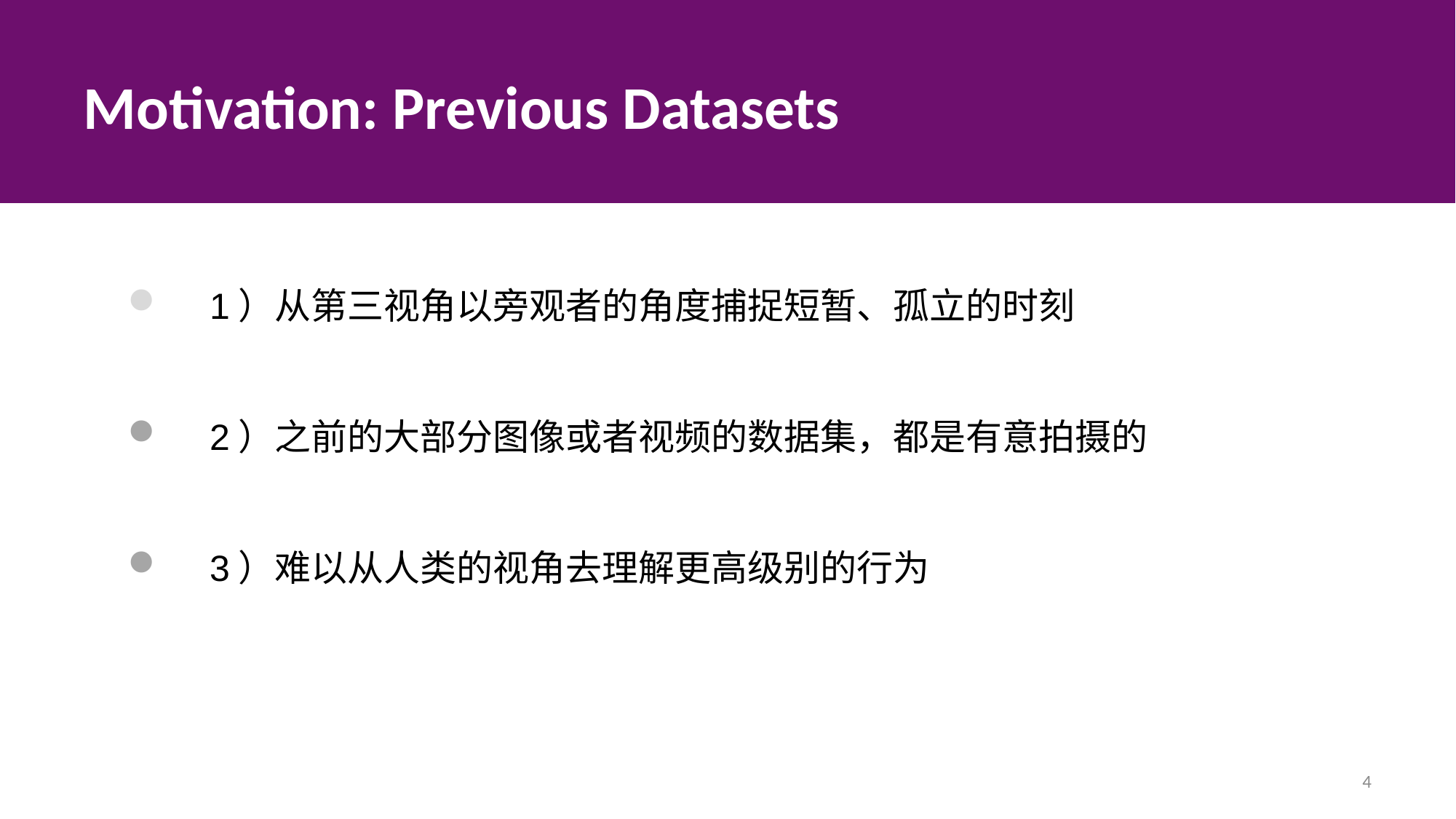

# Motivation: Previous Datasets
1）从第三视角以旁观者的角度捕捉短暂、孤立的时刻

2）之前的大部分图像或者视频的数据集，都是有意拍摄的

3）难以从人类的视角去理解更高级别的行为

4